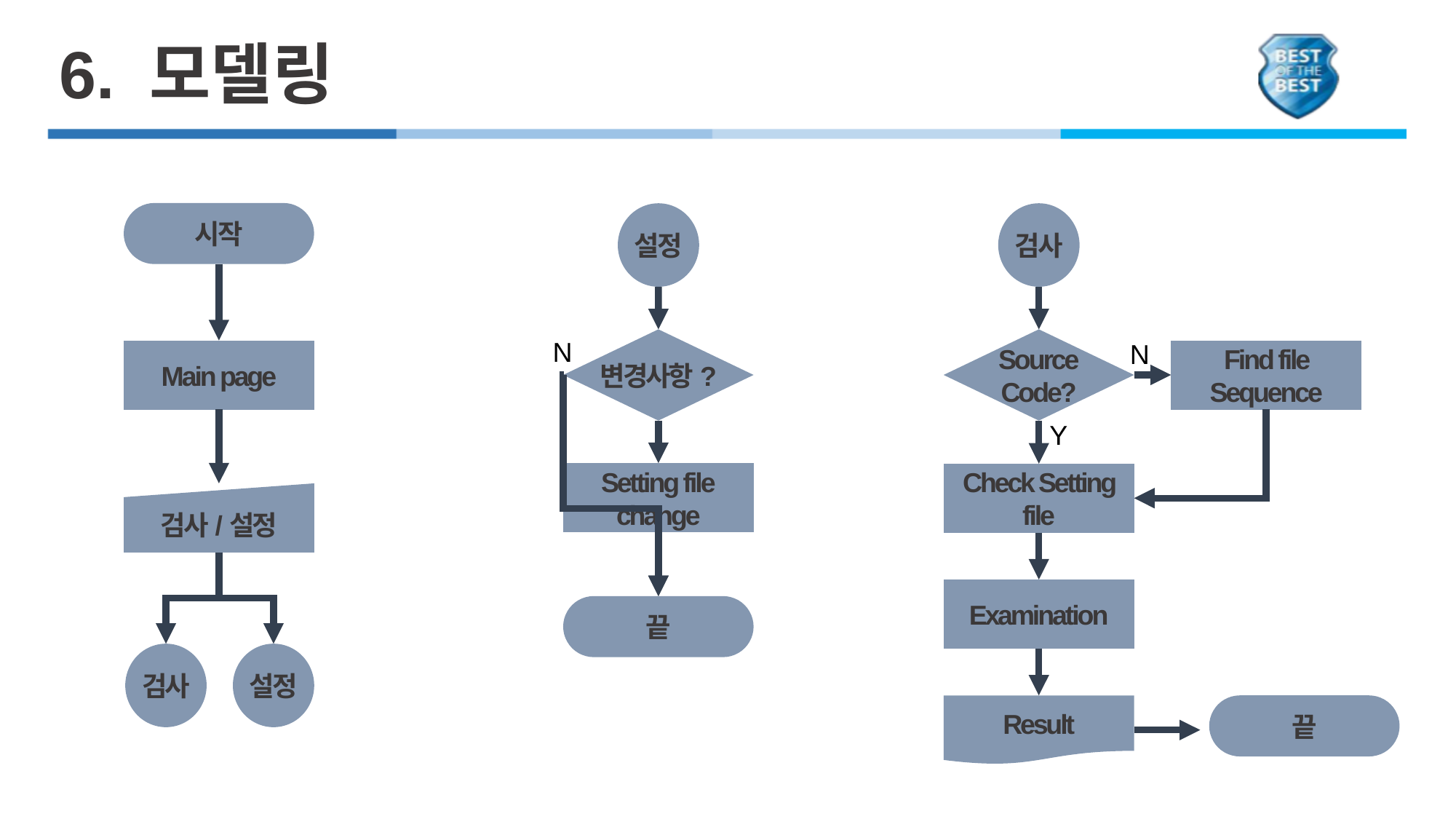

# 6. 모델링
시작
설정
검사
N
변경사항?
Source
Code?
N
Main page
Find file Sequence
Y
Setting file
change
Check Setting file
검사/설정
Examination
끝
검사
설정
Result
끝